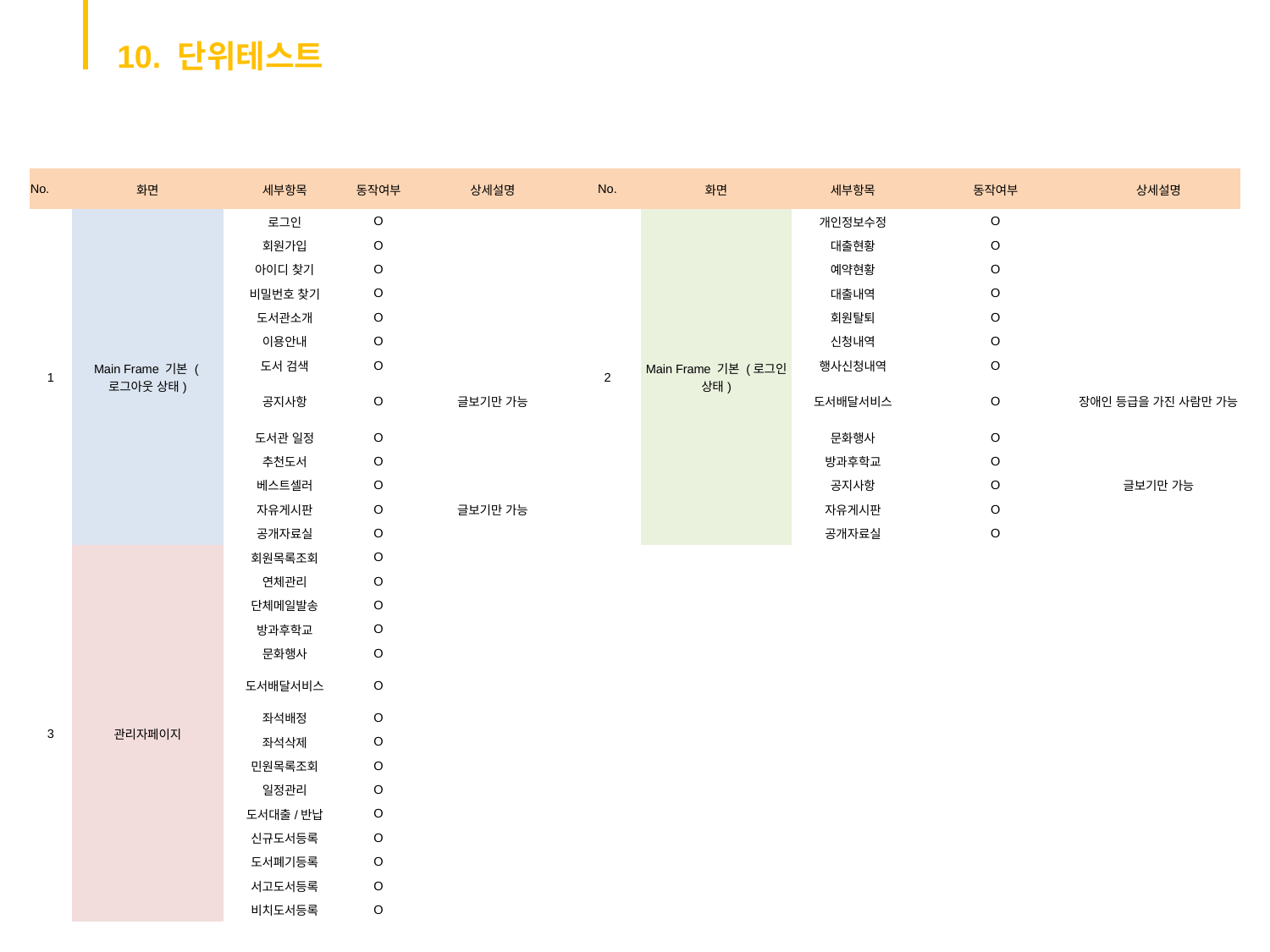

10. 단위테스트
| No. | 화면 | 세부항목 | 동작여부 | 상세설명 | No. | 화면 | 세부항목 | 동작여부 | 상세설명 |
| --- | --- | --- | --- | --- | --- | --- | --- | --- | --- |
| 1 | Main Frame 기본 (로그아웃 상태) | 로그인 | O |  | 2 | Main Frame 기본 (로그인 상태) | 개인정보수정 | O |  |
|  |  | 회원가입 | O |  |  |  | 대출현황 | O |  |
|  |  | 아이디 찾기 | O |  |  |  | 예약현황 | O |  |
|  |  | 비밀번호 찾기 | O |  |  |  | 대출내역 | O |  |
|  |  | 도서관소개 | O |  |  |  | 회원탈퇴 | O |  |
|  |  | 이용안내 | O |  |  |  | 신청내역 | O |  |
|  |  | 도서 검색 | O |  |  |  | 행사신청내역 | O |  |
|  |  | 공지사항 | O | 글보기만 가능 |  |  | 도서배달서비스 | O | 장애인 등급을 가진 사람만 가능 |
|  |  | 도서관 일정 | O |  |  |  | 문화행사 | O |  |
|  |  | 추천도서 | O |  |  |  | 방과후학교 | O |  |
|  |  | 베스트셀러 | O |  |  |  | 공지사항 | O | 글보기만 가능 |
|  |  | 자유게시판 | O | 글보기만 가능 |  |  | 자유게시판 | O |  |
|  |  | 공개자료실 | O |  |  |  | 공개자료실 | O |  |
| 3 | 관리자페이지 | 회원목록조회 | O |  |  |  |  |  |  |
|  |  | 연체관리 | O |  |  |  |  |  |  |
|  |  | 단체메일발송 | O |  |  |  |  |  |  |
|  |  | 방과후학교 | O |  |  |  |  |  |  |
|  |  | 문화행사 | O |  |  |  |  |  |  |
|  |  | 도서배달서비스 | O |  |  |  |  |  |  |
|  |  | 좌석배정 | O |  |  |  |  |  |  |
|  |  | 좌석삭제 | O |  |  |  |  |  |  |
|  |  | 민원목록조회 | O |  |  |  |  |  |  |
|  |  | 일정관리 | O |  |  |  |  |  |  |
|  |  | 도서대출/반납 | O |  |  |  |  |  |  |
|  |  | 신규도서등록 | O |  |  |  |  |  |  |
|  |  | 도서폐기등록 | O |  |  |  |  |  |  |
|  |  | 서고도서등록 | O |  |  |  |  |  |  |
|  |  | 비치도서등록 | O |  |  |  |  |  |  |